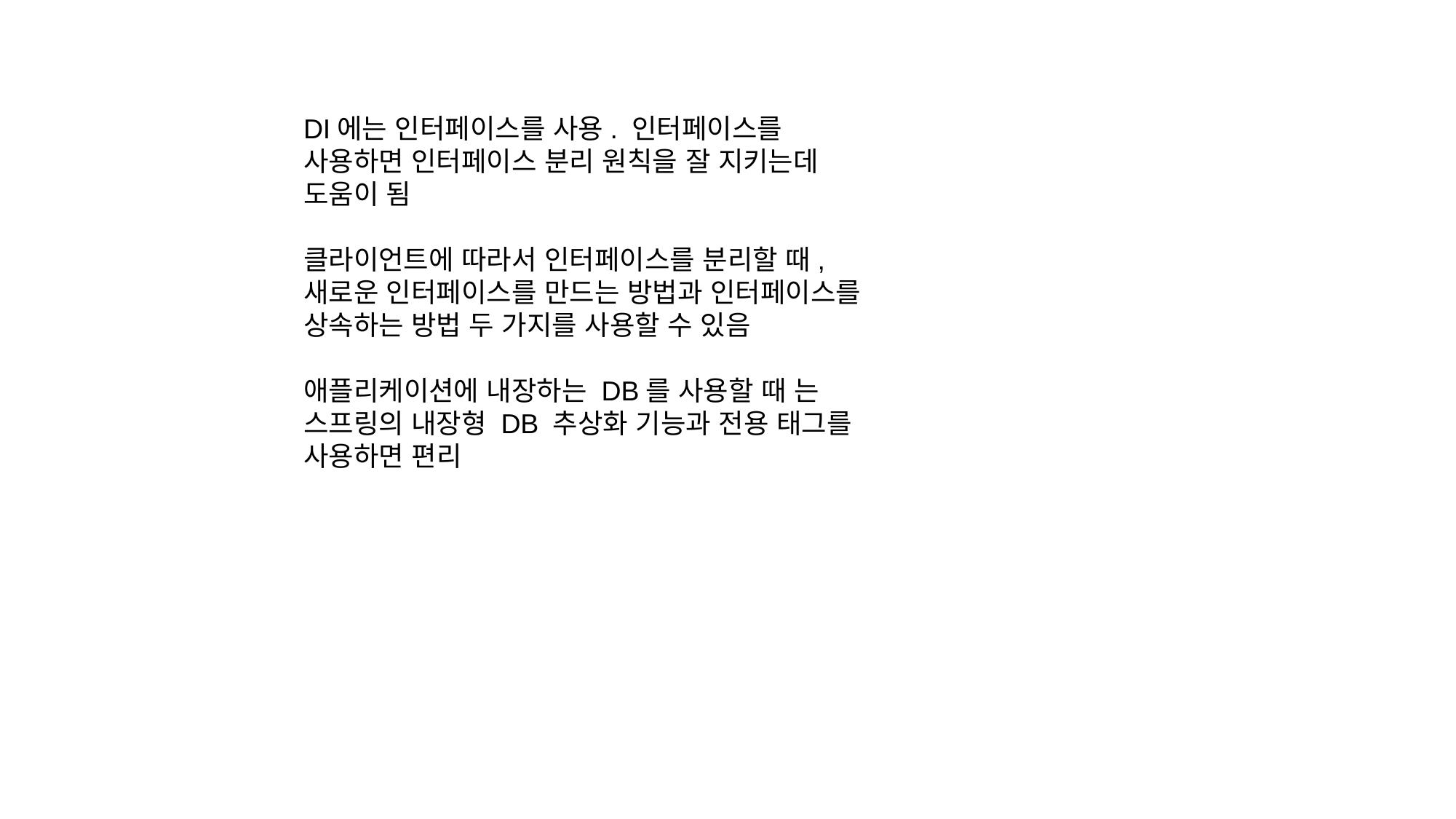

DI에는 인터페이스를 사용. 인터페이스를 사용하면 인터페이스 분리 원칙을 잘 지키는데 도움이 됨

클라이언트에 따라서 인터페이스를 분리할 때, 새로운 인터페이스를 만드는 방법과 인터페이스를 상속하는 방법 두 가지를 사용할 수 있음

애플리케이션에 내장하는 DB를 사용할 때 는 스프링의 내장형 DB 추상화 기능과 전용 태그를 사용하면 편리